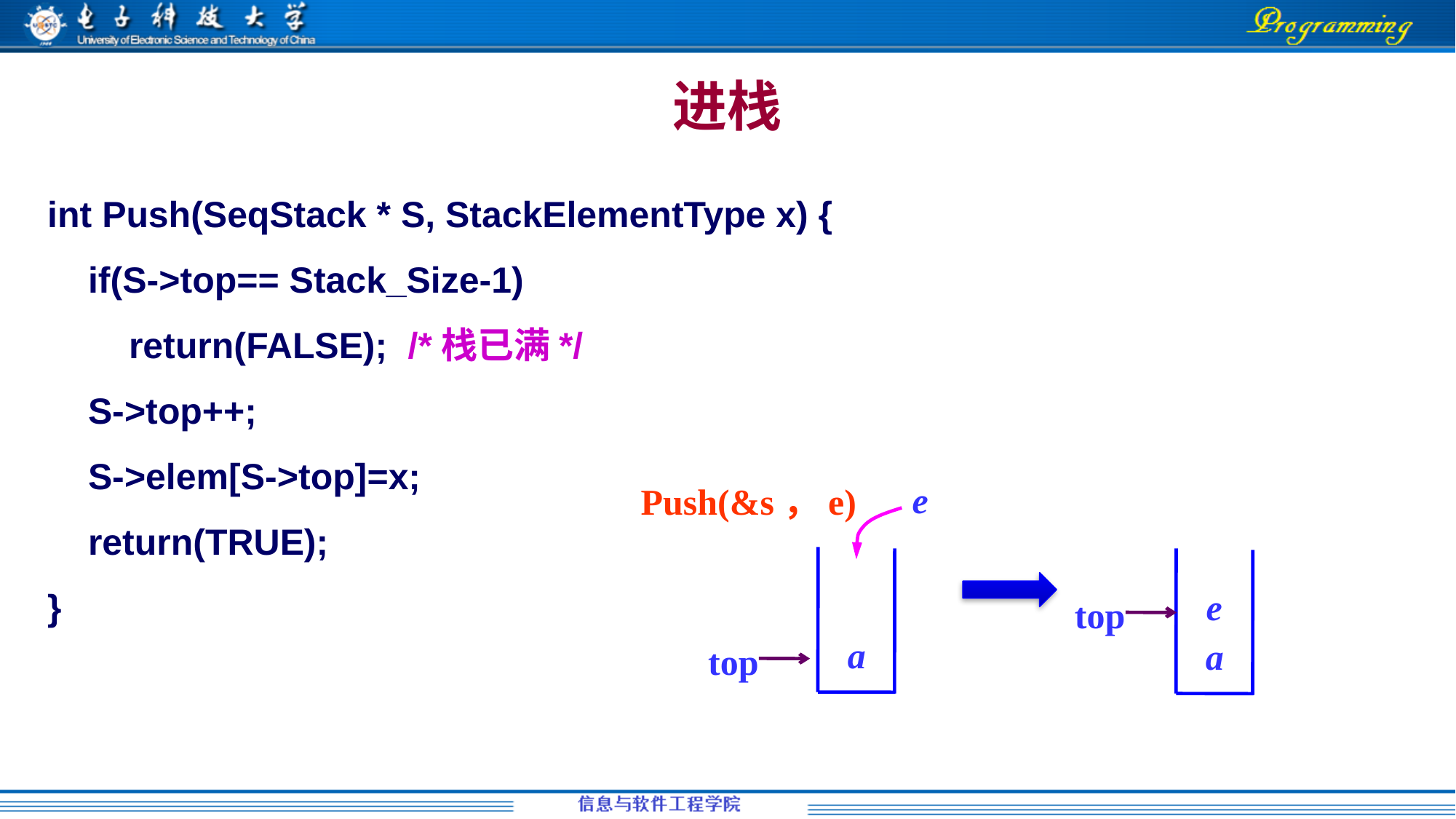

# 进栈
int Push(SeqStack * S, StackElementType x) {
    if(S->top== Stack_Size-1)
        return(FALSE);  /*栈已满*/
    S->top++;
    S->elem[S->top]=x;
    return(TRUE);
}

Push(&s，e)
e

e
top
a
a
top